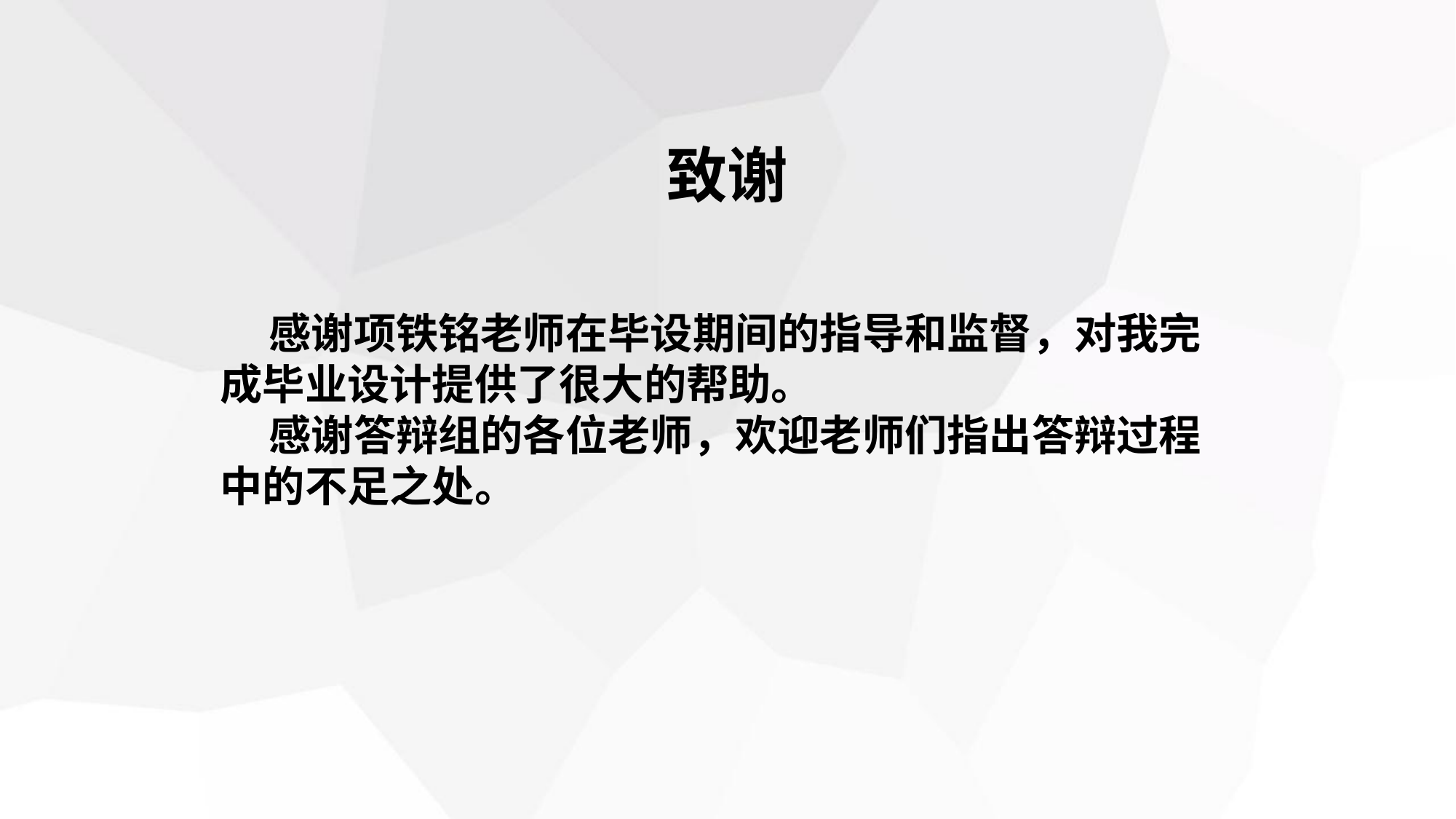

致谢
    感谢项铁铭老师在毕设期间的指导和监督，对我完成毕业设计提供了很大的帮助。
    感谢答辩组的各位老师，欢迎老师们指出答辩过程中的不足之处。